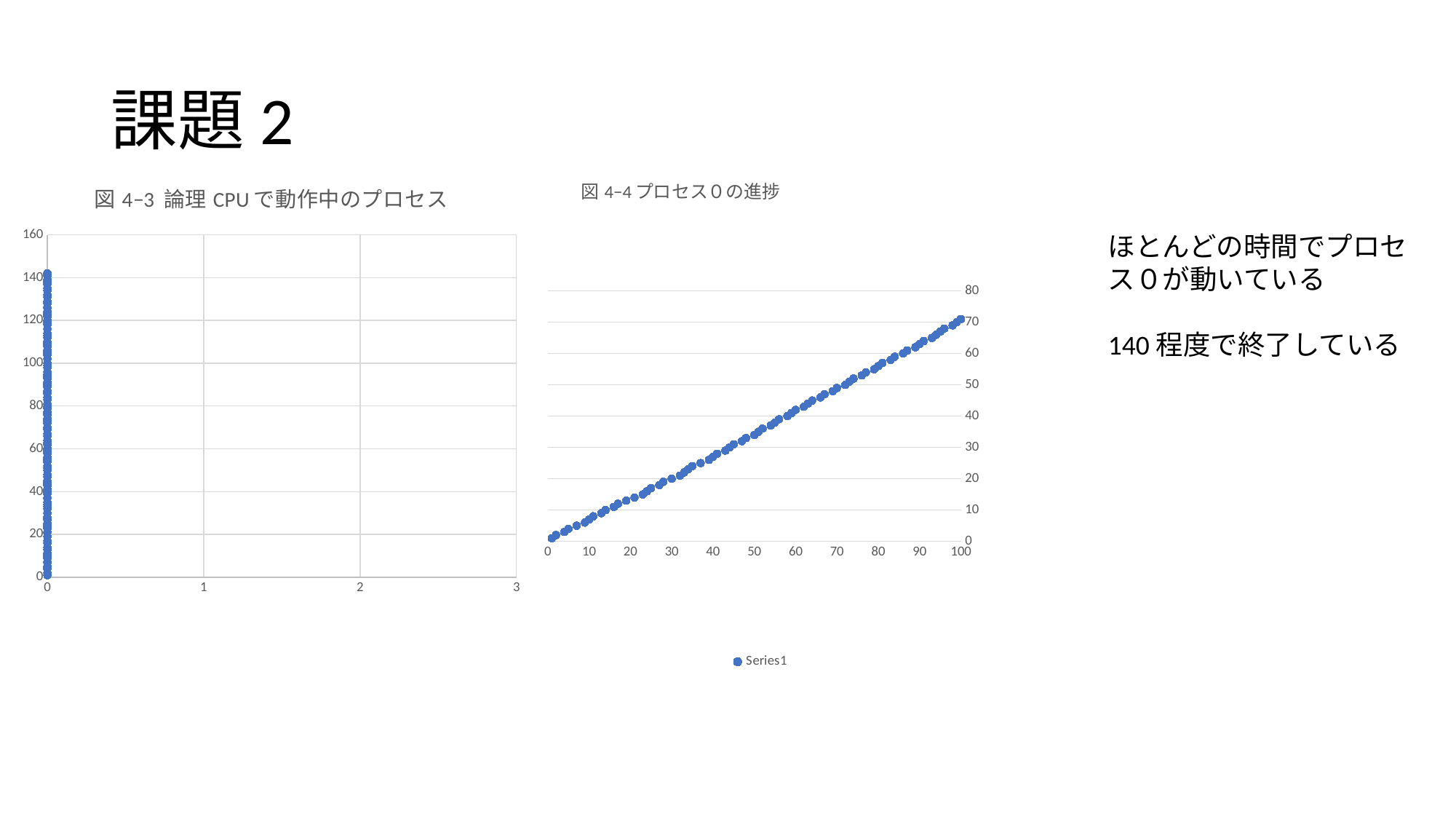

# 課題2

### Chart: 図4−3 論理CPUで動作中のプロセス

| Category |  |
|---|---|

### Chart: 図4−4プロセス０の進捗

| Category |  |
|---|---|
ほとんどの時間でプロセス０が動いている

140程度で終了している